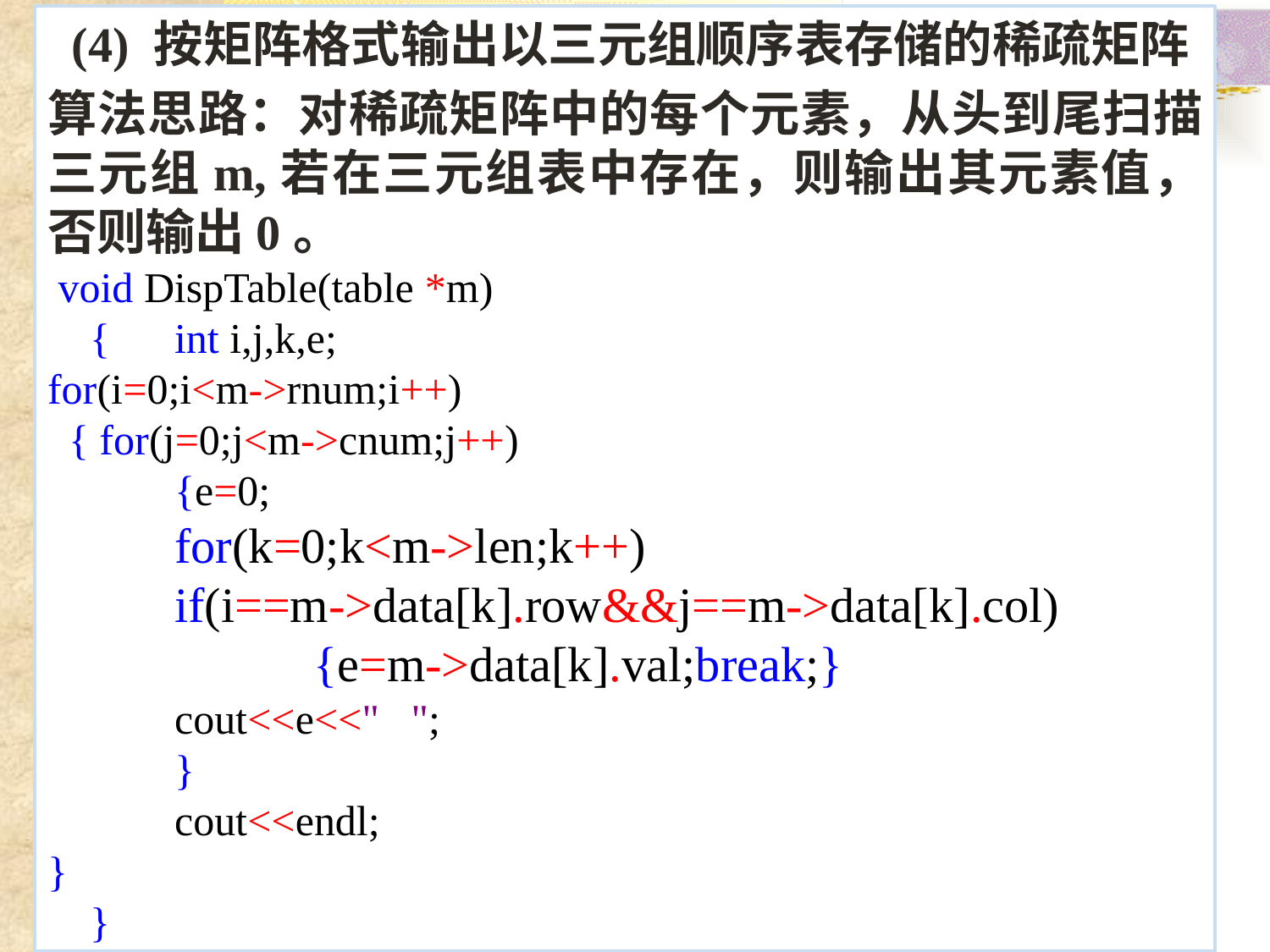

(4) 按矩阵格式输出以三元组顺序表存储的稀疏矩阵
算法思路：对稀疏矩阵中的每个元素，从头到尾扫描三元组m,若在三元组表中存在，则输出其元素值，否则输出0。
 void DispTable(table *m)
    {  	int i,j,k,e;
for(i=0;i<m->rnum;i++)
  { for(j=0;j<m->cnum;j++)
       	{e=0;
       	for(k=0;k<m->len;k++)
       	if(i==m->data[k].row&&j==m->data[k].col)
       		 {e=m->data[k].val;break;}
       	cout<<e<<"   ";
       	}
       	cout<<endl;
}
    }